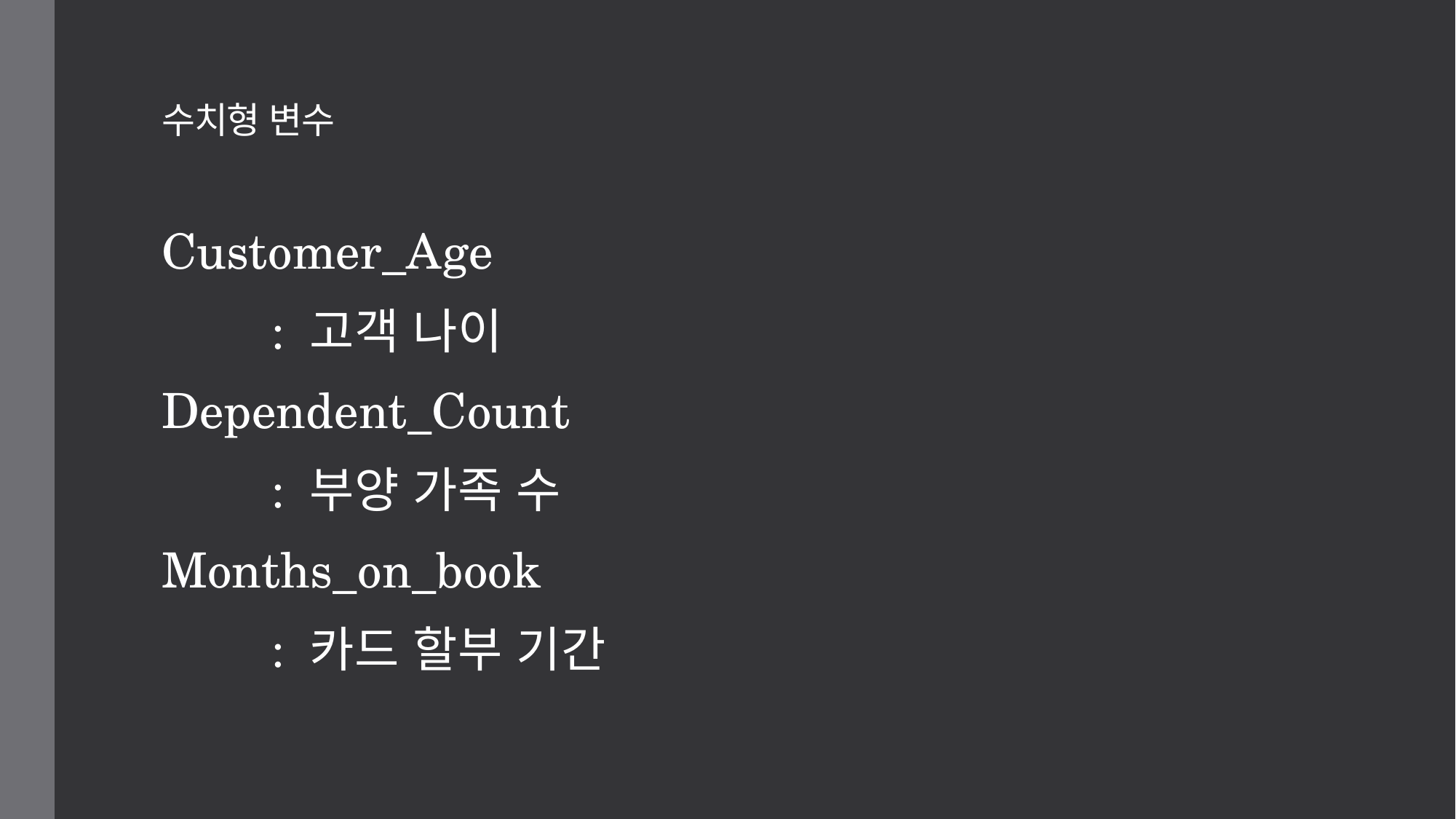

# 수치형 변수
Customer_Age
	: 고객 나이
Dependent_Count
	: 부양 가족 수
Months_on_book
	: 카드 할부 기간